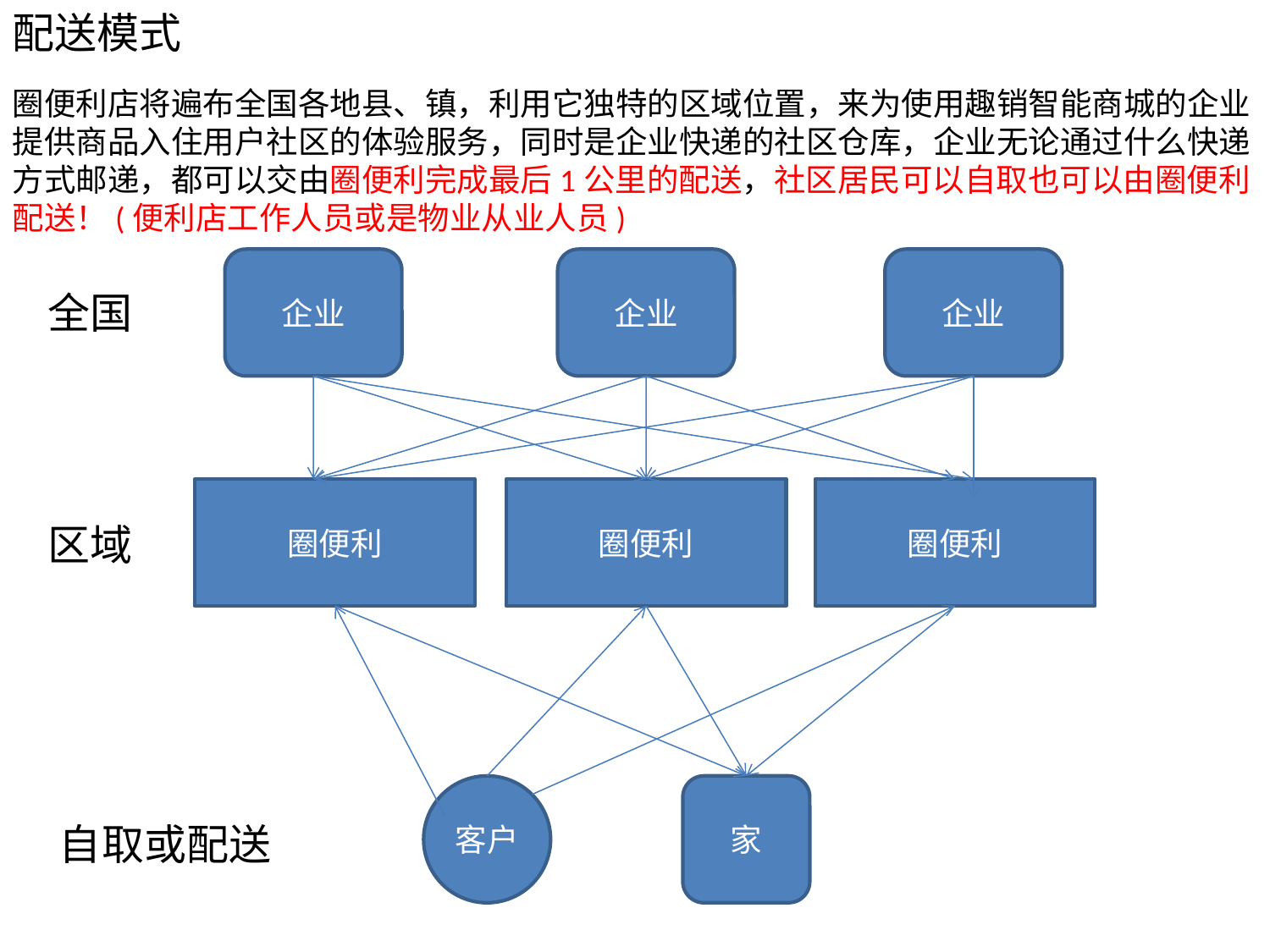

配送模式
圈便利店将遍布全国各地县、镇，利用它独特的区域位置，来为使用趣销智能商城的企业提供商品入住用户社区的体验服务，同时是企业快递的社区仓库，企业无论通过什么快递方式邮递，都可以交由圈便利完成最后1公里的配送，社区居民可以自取也可以由圈便利配送！(便利店工作人员或是物业从业人员)
企业
企业
企业
全国
圈便利
圈便利
圈便利
区域
客户
家
自取或配送